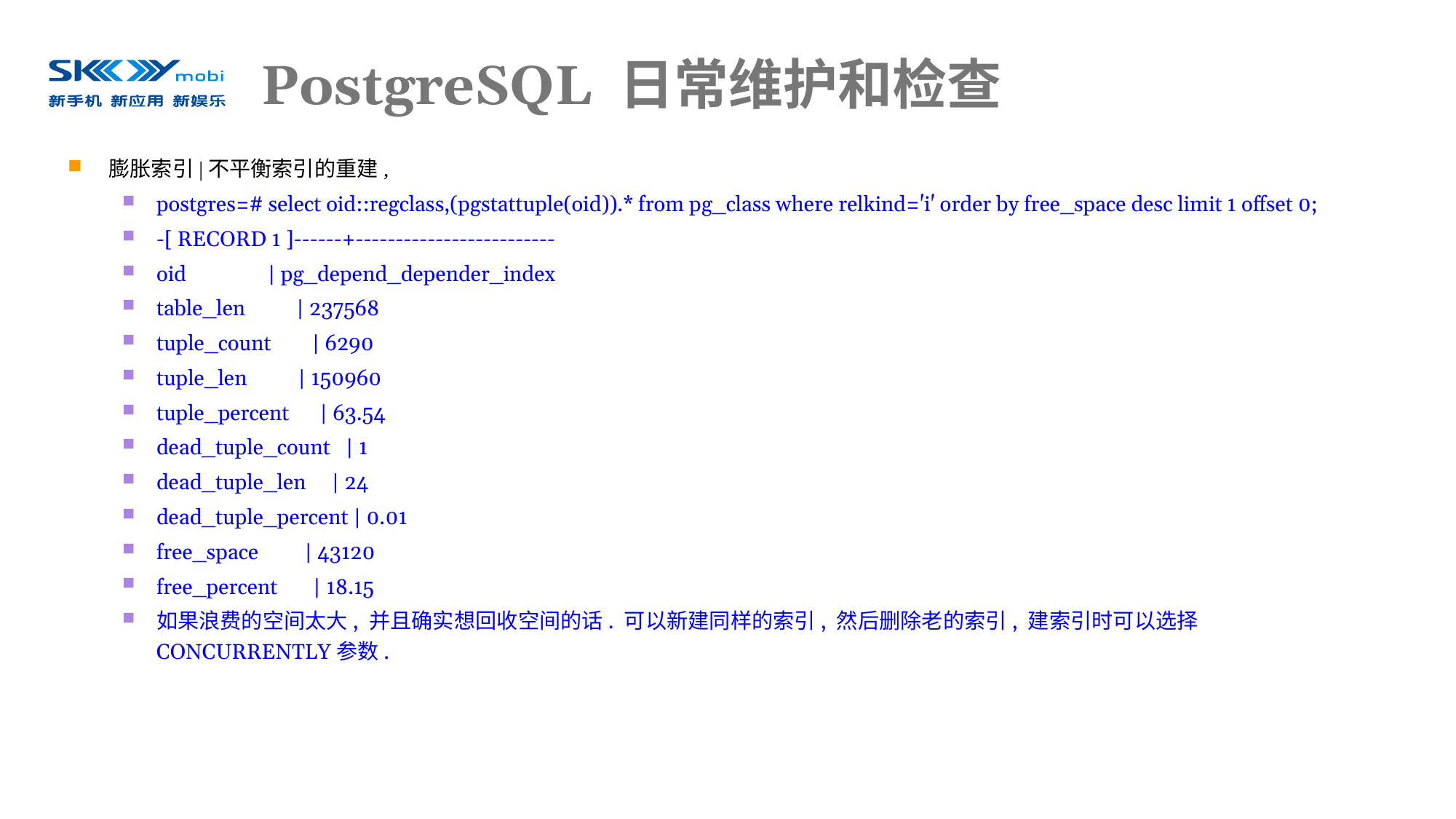

# PostgreSQL 日常维护和检查
膨胀索引|不平衡索引的重建,
postgres=# select oid::regclass,(pgstattuple(oid)).* from pg_class where relkind='i' order by free_space desc limit 1 offset 0;
-[ RECORD 1 ]------+-------------------------
oid                | pg_depend_depender_index
table_len          | 237568
tuple_count        | 6290
tuple_len          | 150960
tuple_percent      | 63.54
dead_tuple_count   | 1
dead_tuple_len     | 24
dead_tuple_percent | 0.01
free_space         | 43120
free_percent       | 18.15
如果浪费的空间太大, 并且确实想回收空间的话. 可以新建同样的索引, 然后删除老的索引, 建索引时可以选择CONCURRENTLY参数.